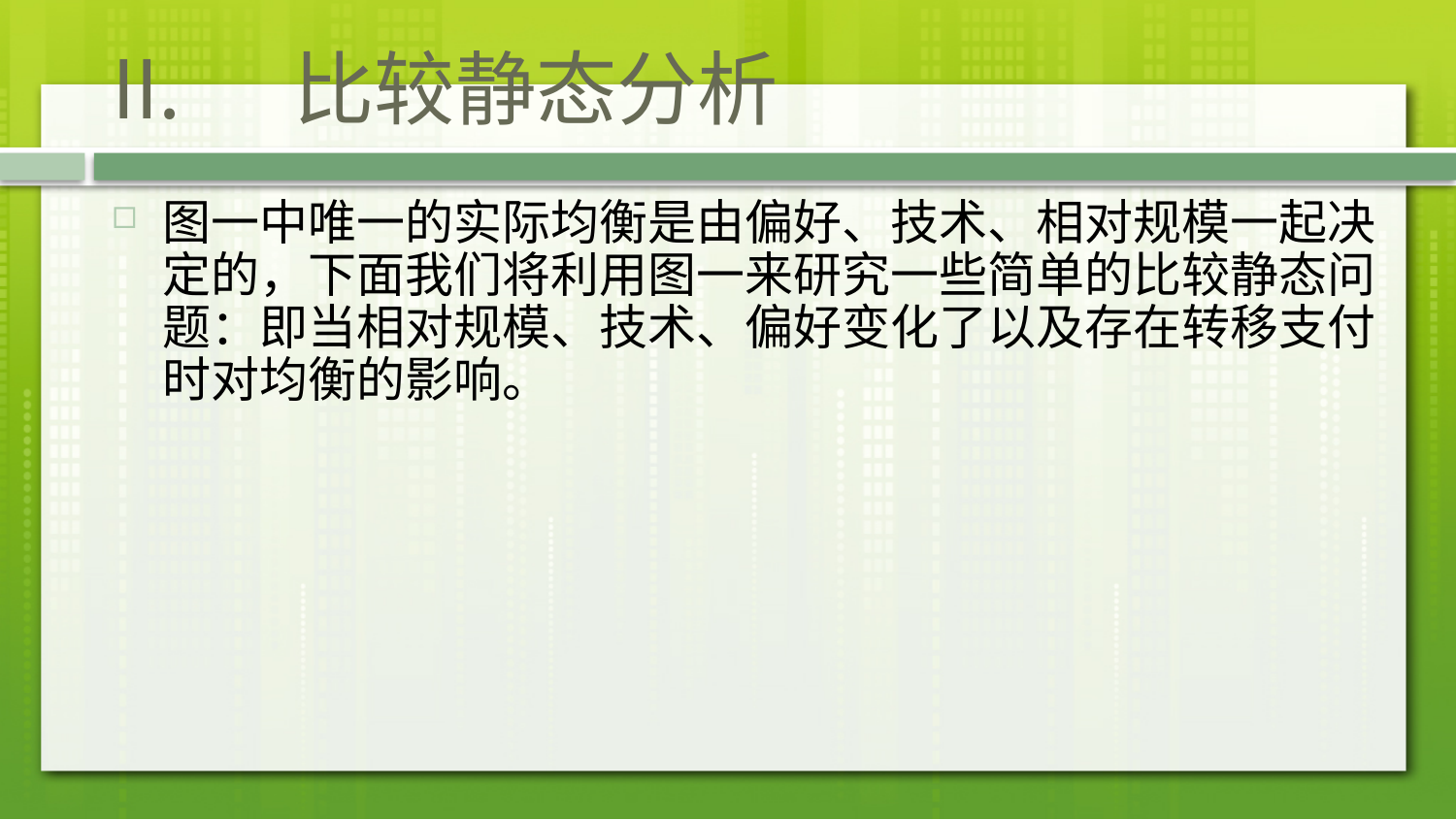

# 比较静态分析
图一中唯一的实际均衡是由偏好、技术、相对规模一起决定的，下面我们将利用图一来研究一些简单的比较静态问题：即当相对规模、技术、偏好变化了以及存在转移支付时对均衡的影响。